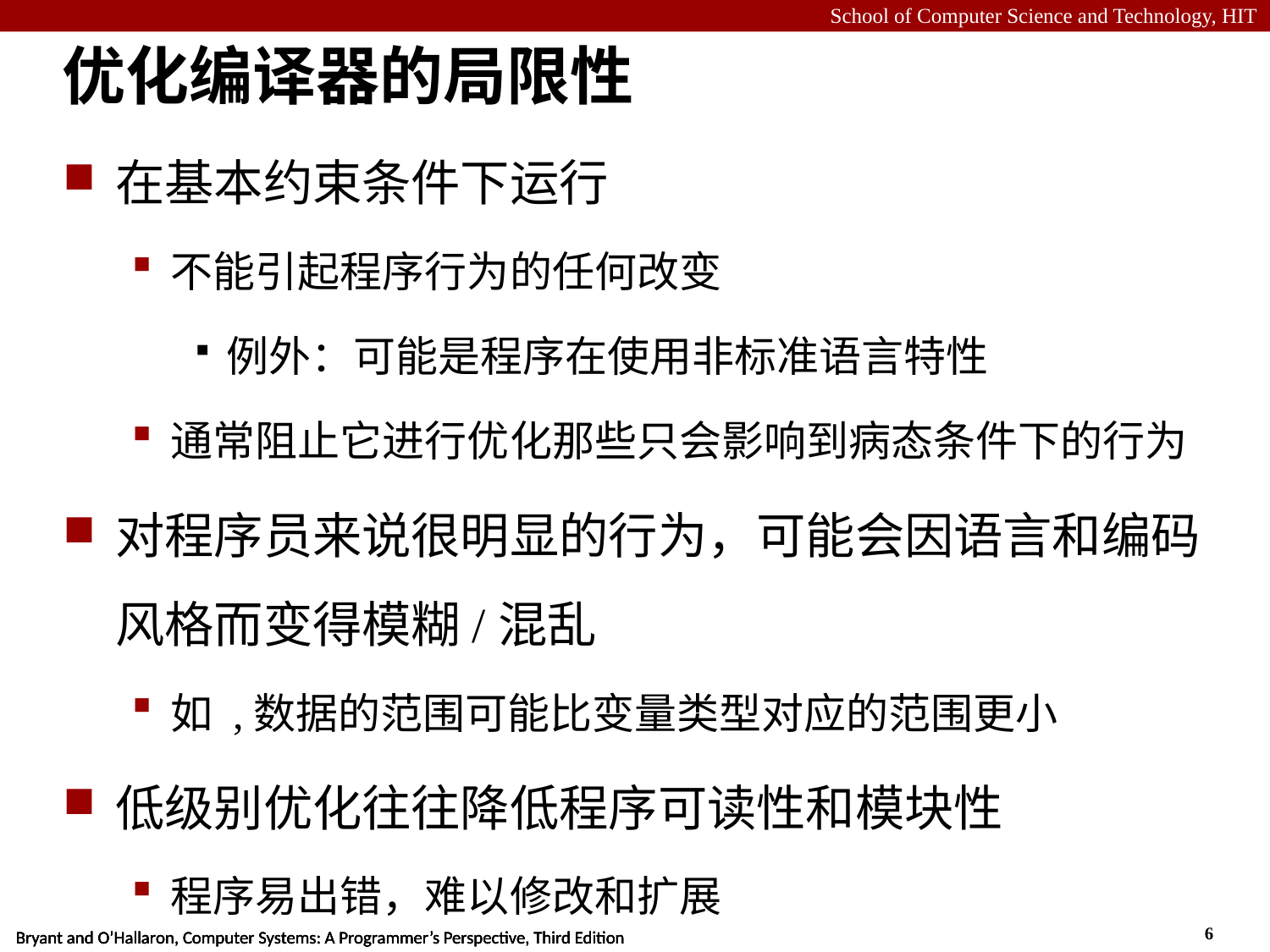

# 优化编译器的局限性
在基本约束条件下运行
不能引起程序行为的任何改变
例外：可能是程序在使用非标准语言特性
通常阻止它进行优化那些只会影响到病态条件下的行为
对程序员来说很明显的行为，可能会因语言和编码风格而变得模糊/混乱
如 ,数据的范围可能比变量类型对应的范围更小
低级别优化往往降低程序可读性和模块性
程序易出错，难以修改和扩展